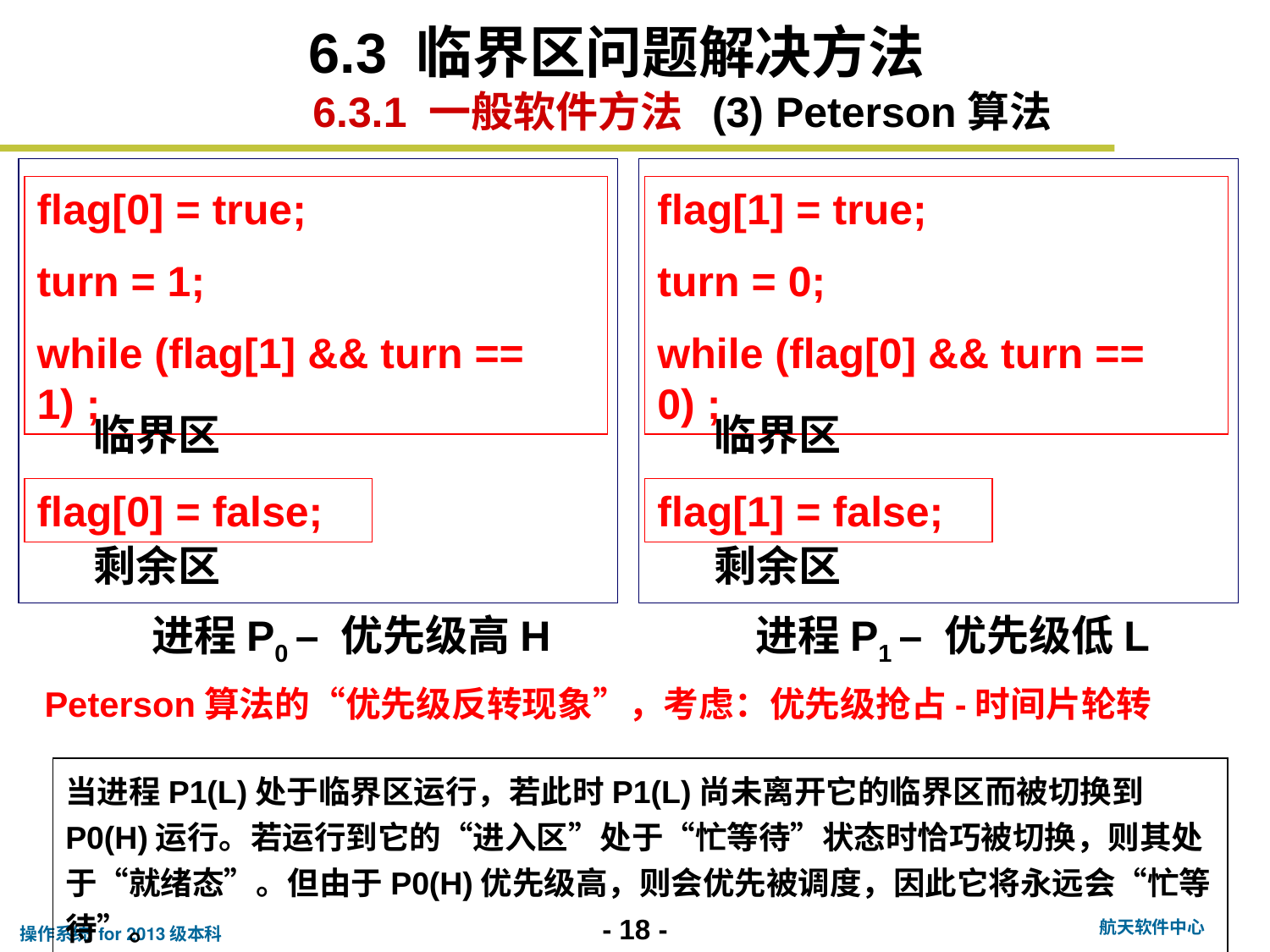

6.3 临界区问题解决方法
6.3.1 一般软件方法  (3) Peterson算法

flag[0] = true;
turn = 1;
while (flag[1] && turn == 1) ;
flag[1] = true;
turn = 0;
while (flag[0] && turn == 0) ;
临界区
临界区
flag[0] = false;
flag[1] = false;
剩余区
剩余区
进程P0 – 优先级高H
进程P1 – 优先级低L
# Peterson算法的“优先级反转现象”，考虑：优先级抢占-时间片轮转
当进程P1(L)处于临界区运行，若此时P1(L)尚未离开它的临界区而被切换到P0(H)运行。若运行到它的“进入区”处于“忙等待”状态时恰巧被切换，则其处于“就绪态”。但由于P0(H)优先级高，则会优先被调度，因此它将永远会“忙等待”。